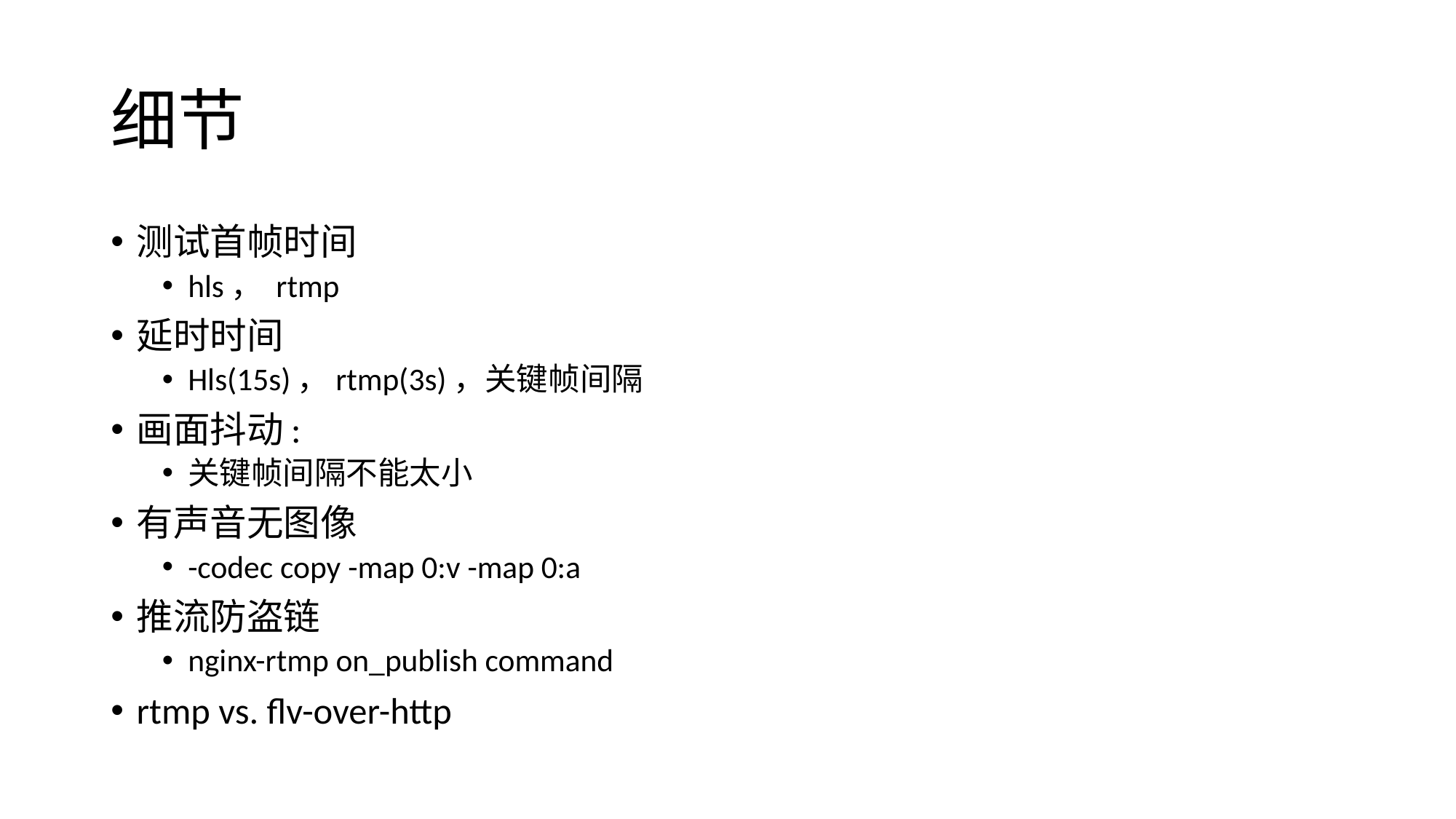

# 细节
测试首帧时间
hls， rtmp
延时时间
Hls(15s)，rtmp(3s)，关键帧间隔
画面抖动:
关键帧间隔不能太小
有声音无图像
-codec copy -map 0:v -map 0:a
推流防盗链
nginx-rtmp on_publish command
rtmp vs. flv-over-http